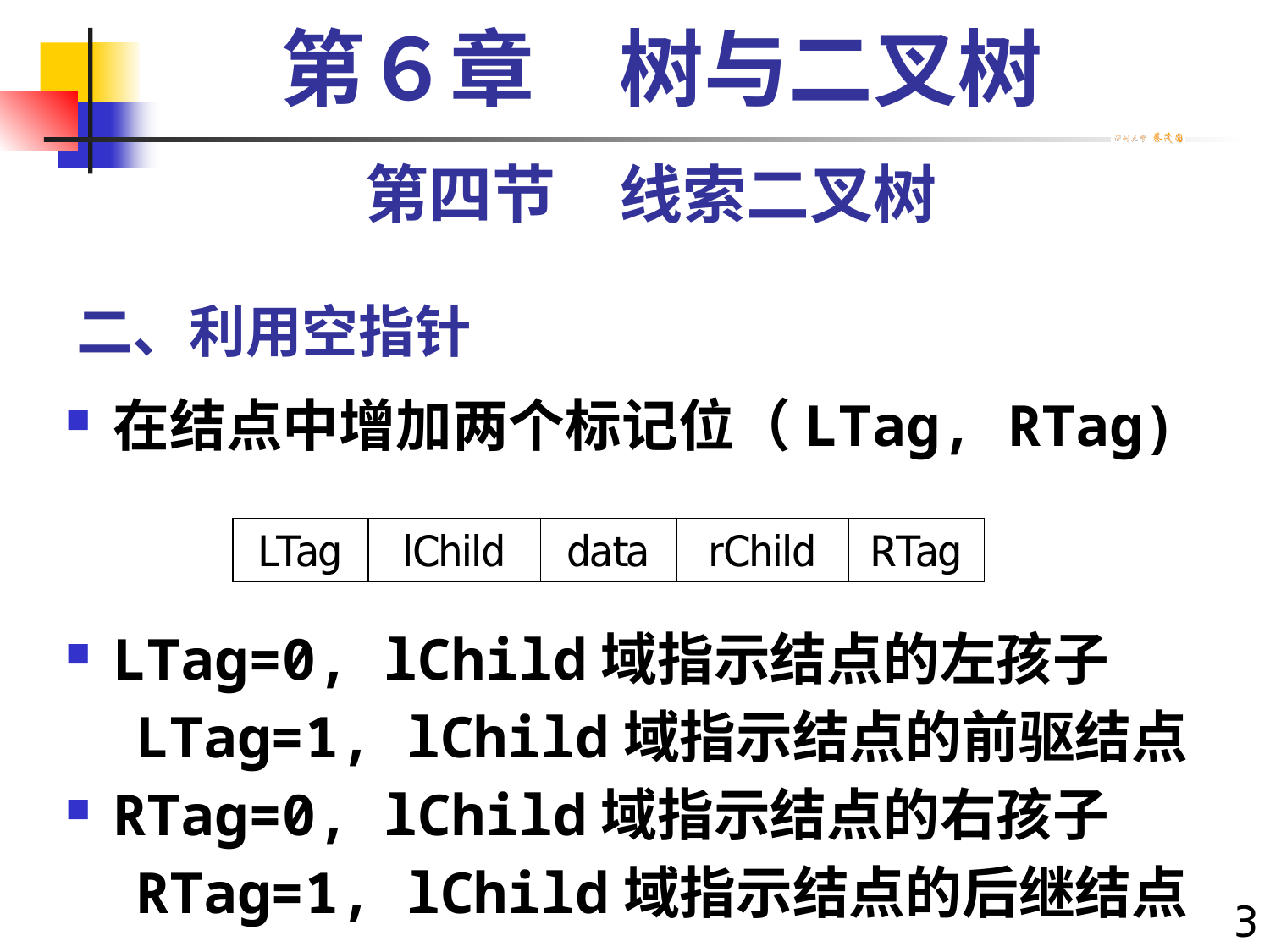

第６章　树与二叉树
第四节　线索二叉树
# 二、利用空指针
在结点中增加两个标记位（LTag, RTag)

LTag=0, lChild域指示结点的左孩子
　LTag=1, lChild域指示结点的前驱结点
RTag=0, lChild域指示结点的右孩子
　RTag=1, lChild域指示结点的后继结点
LTag
lChild
data
rChild
RTag
3